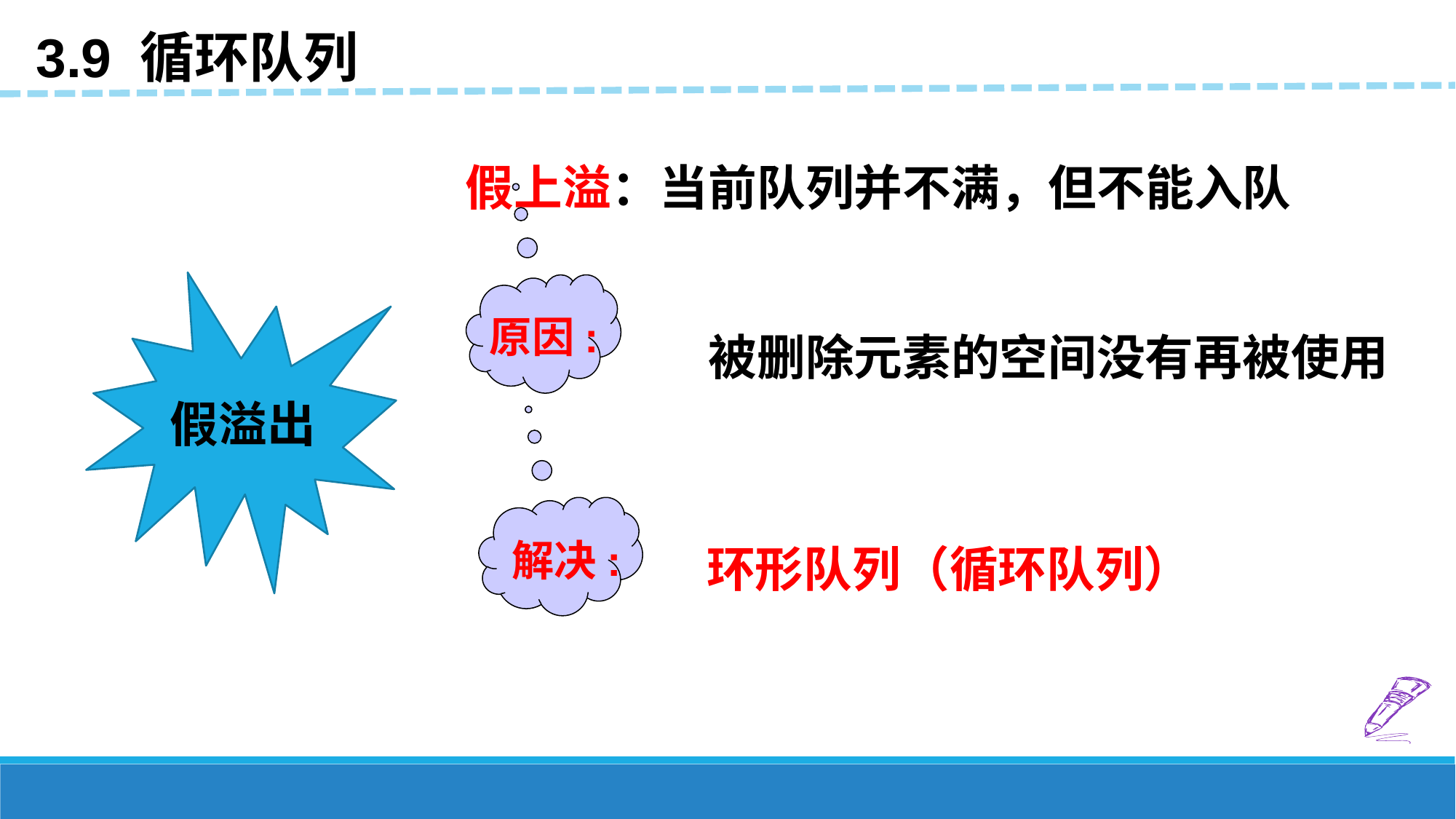

3.9 循环队列
假上溢：当前队列并不满，但不能入队
假溢出

原因:
被删除元素的空间没有再被使用

环形队列（循环队列）
解决: